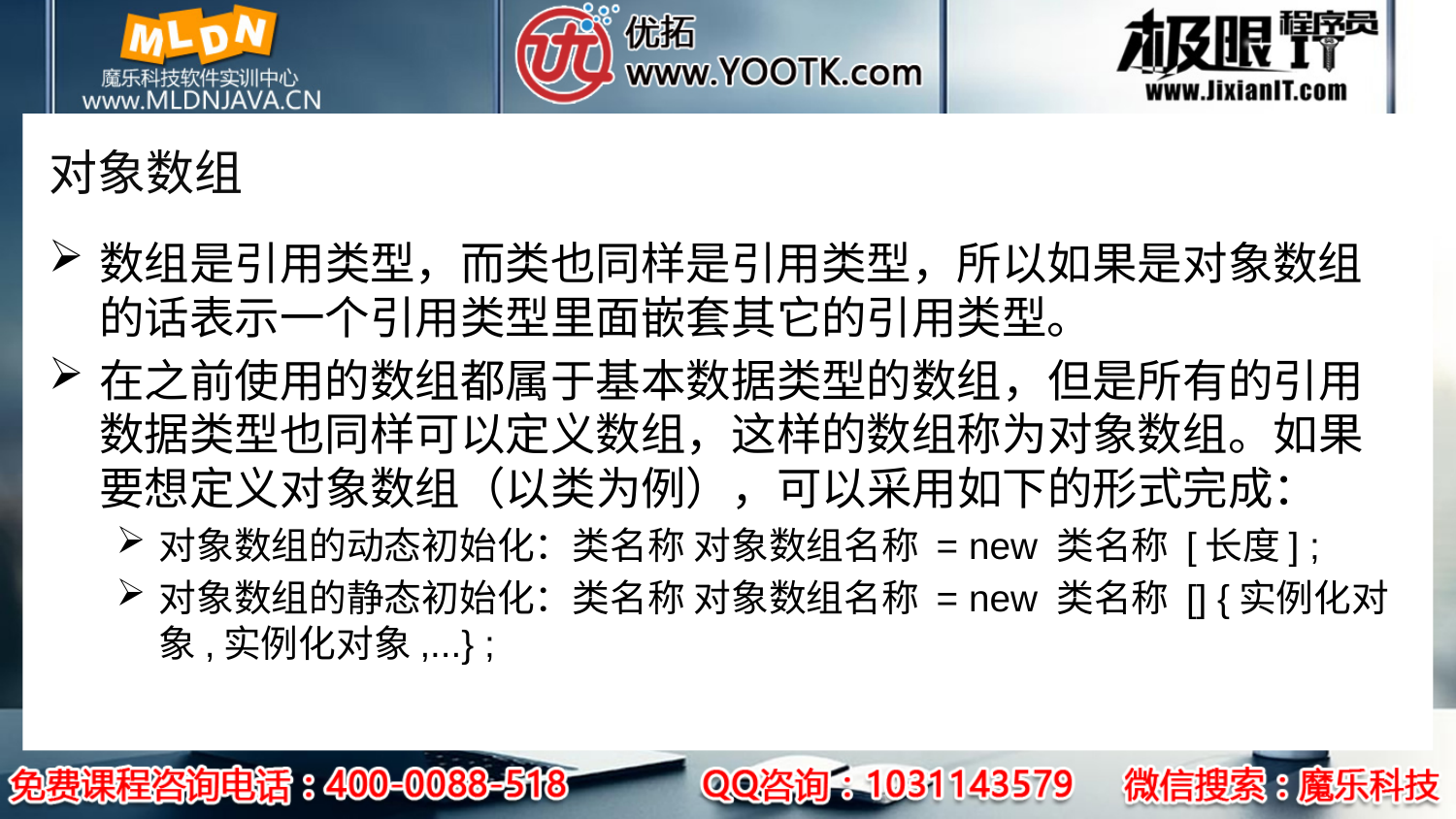

# 对象数组
数组是引用类型，而类也同样是引用类型，所以如果是对象数组的话表示一个引用类型里面嵌套其它的引用类型。
在之前使用的数组都属于基本数据类型的数组，但是所有的引用数据类型也同样可以定义数组，这样的数组称为对象数组。如果要想定义对象数组（以类为例），可以采用如下的形式完成：
对象数组的动态初始化：类名称 对象数组名称 = new 类名称 [长度] ;
对象数组的静态初始化：类名称 对象数组名称 = new 类名称 [] {实例化对象,实例化对象,...} ;